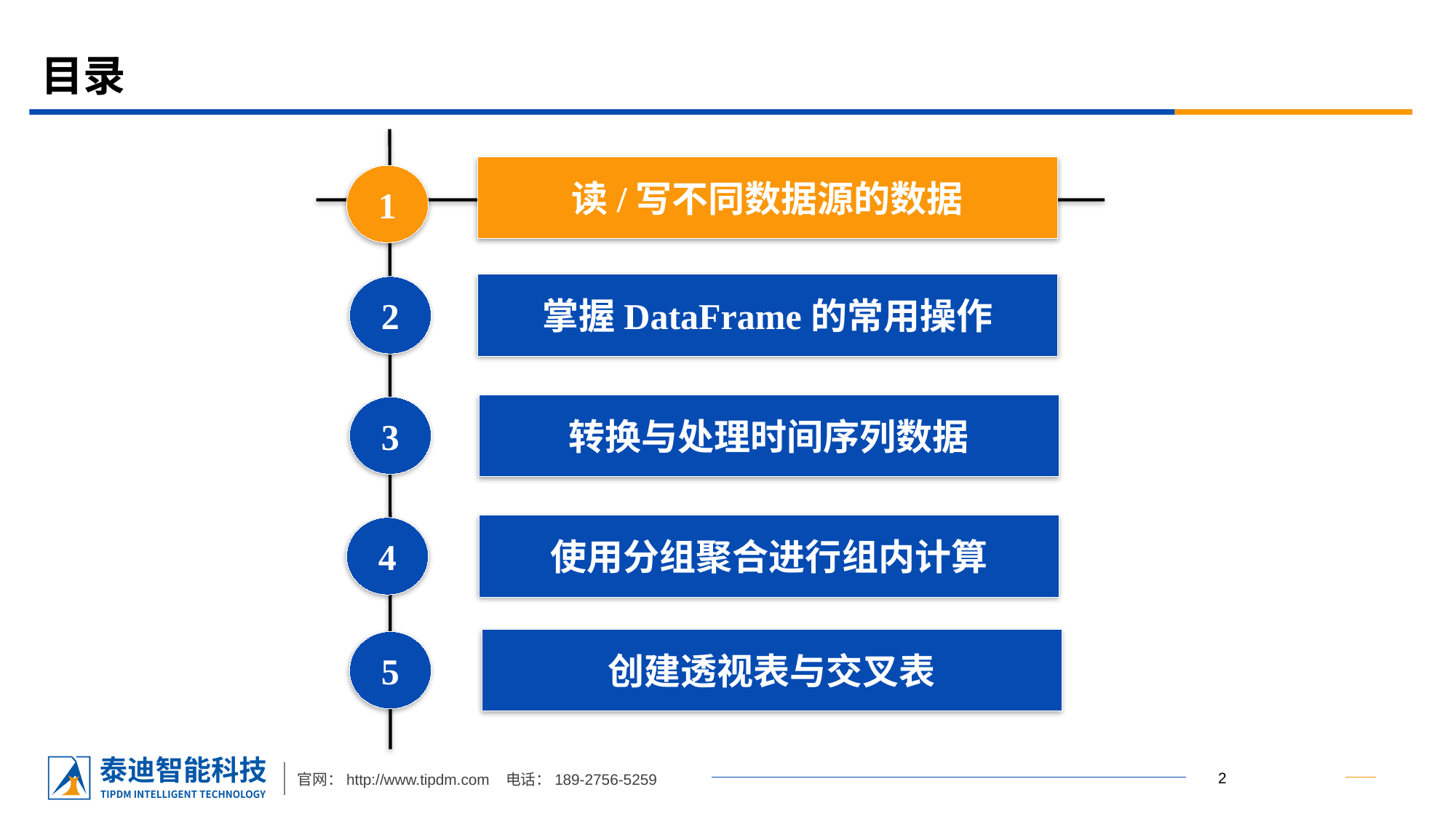

# 目录
读/写不同数据源的数据
1

掌握DataFrame的常用操作
2
转换与处理时间序列数据
3
使用分组聚合进行组内计算
4
创建透视表与交叉表
5